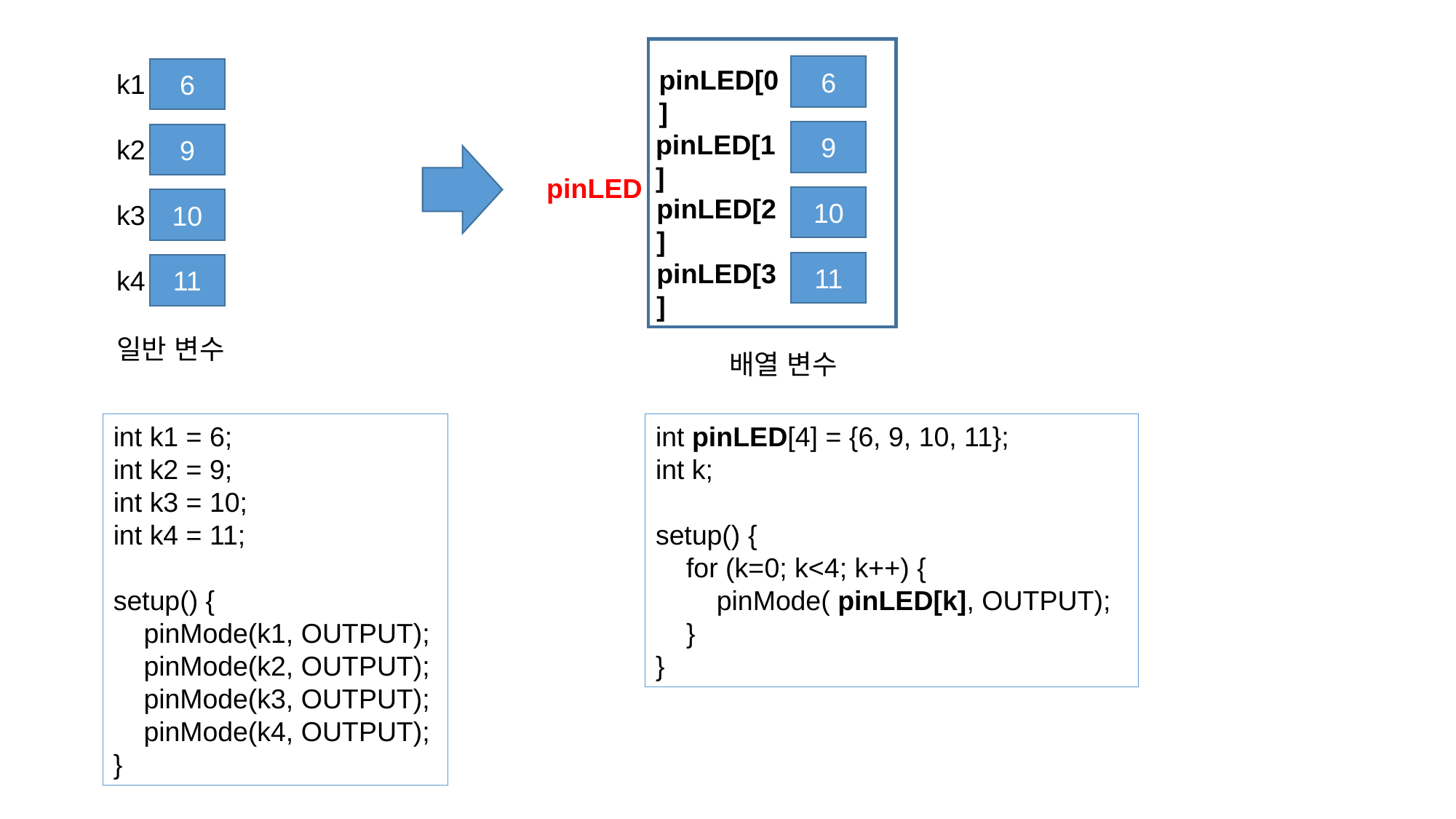

6
pinLED[0]
6
k1
9
pinLED[1]
9
k2

pinLED
pinLED[2]
10
10
k3
pinLED[3]
11
11
k4
일반 변수
배열 변수
int k1 = 6;
int k2 = 9;
int k3 = 10;
int k4 = 11;

setup() {
    pinMode(k1, OUTPUT);
    pinMode(k2, OUTPUT);
    pinMode(k3, OUTPUT);
    pinMode(k4, OUTPUT);
}
int pinLED[4] = {6, 9, 10, 11};
int k;

setup() {
    for (k=0; k<4; k++) {
        pinMode( pinLED[k], OUTPUT);
    }
}